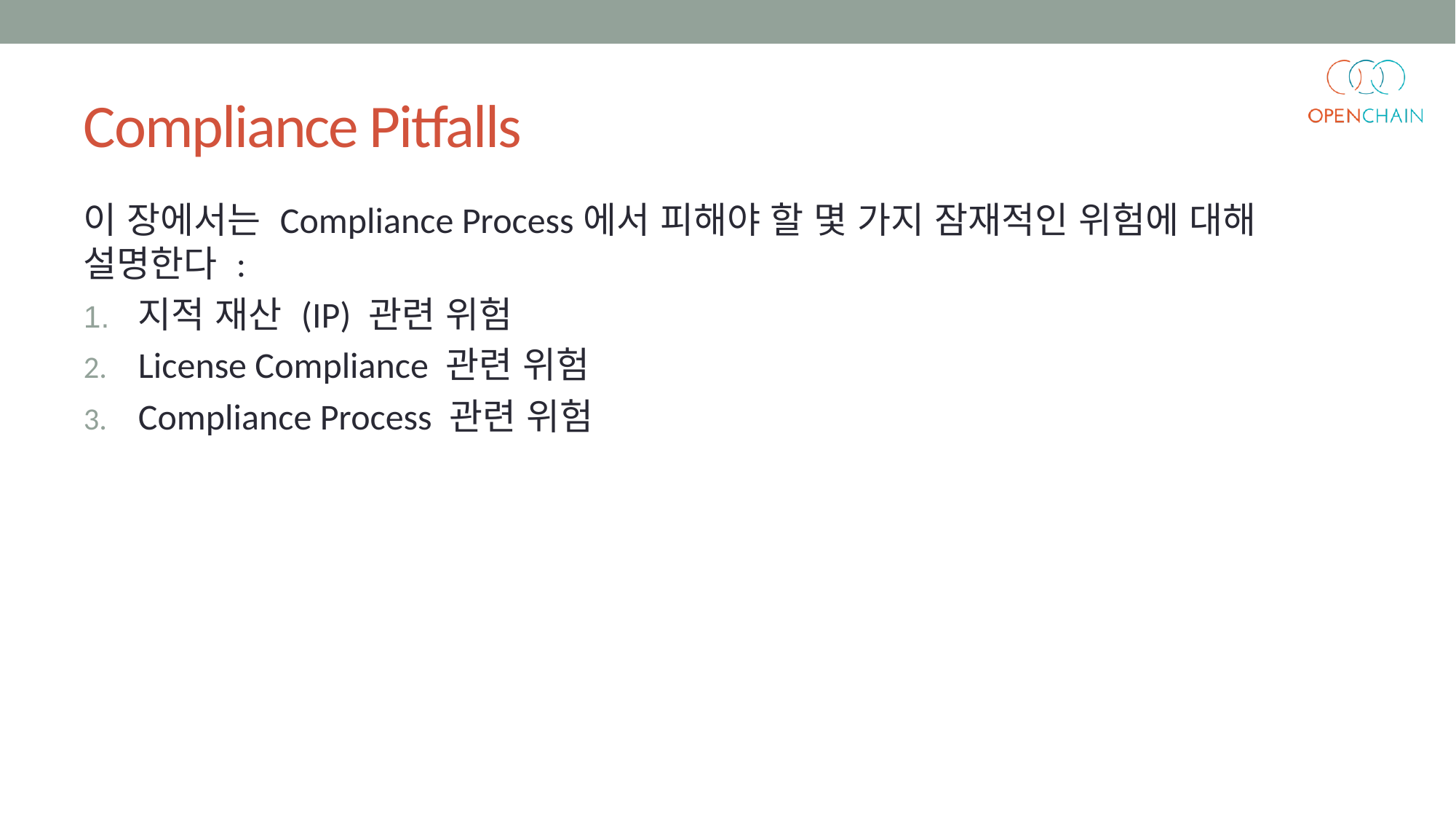

# Compliance Pitfalls
이 장에서는 Compliance Process에서 피해야 할 몇 가지 잠재적인 위험에 대해 설명한다 :
지적 재산 (IP) 관련 위험
License Compliance 관련 위험
Compliance Process 관련 위험